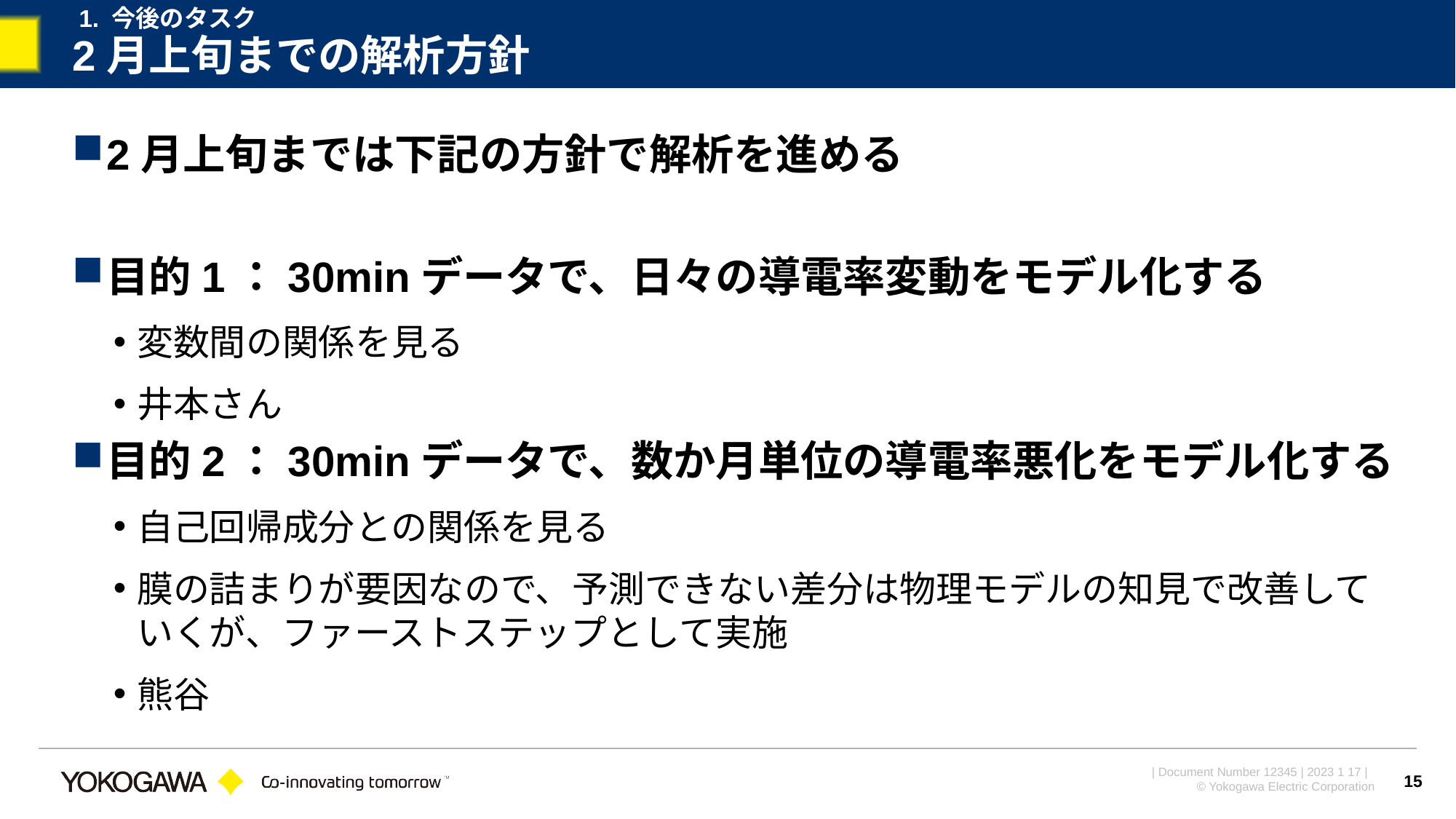

1. 今後のタスク
# 2月上旬までの解析方針
2月上旬までは下記の方針で解析を進める

目的1：30minデータで、日々の導電率変動をモデル化する
変数間の関係を見る
井本さん
目的2：30minデータで、数か月単位の導電率悪化をモデル化する
自己回帰成分との関係を見る
膜の詰まりが要因なので、予測できない差分は物理モデルの知見で改善していくが、ファーストステップとして実施
熊谷

15